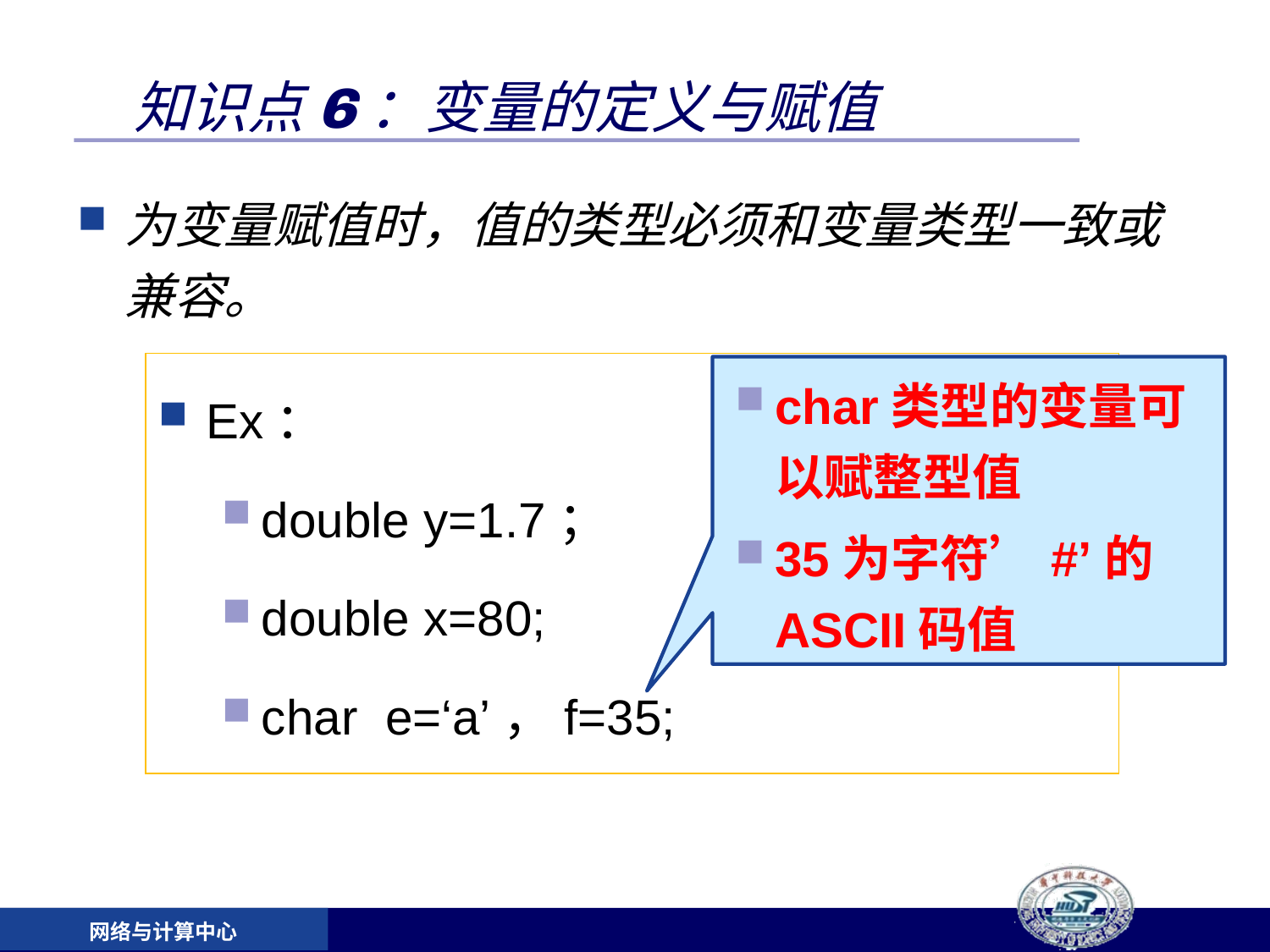

# 知识点6：变量的定义与赋值
为变量赋值时，值的类型必须和变量类型一致或兼容。
Ex：
double y=1.7；
double x=80;
char  e=‘a’，f=35;
char类型的变量可以赋整型值
35为字符’#’的ASCII码值
网络与计算中心